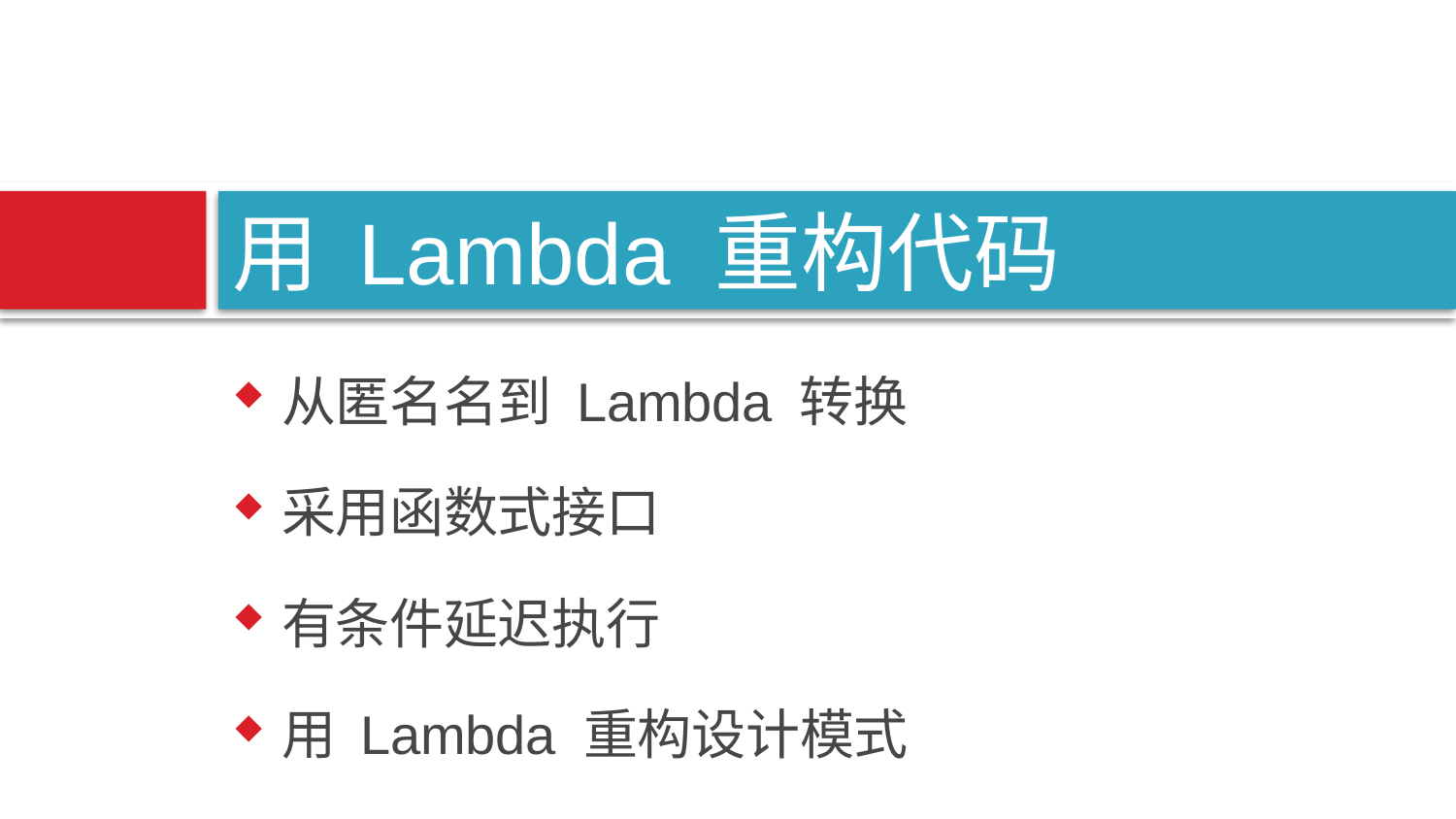

# 用 Lambda 重构代码
从匿名名到 Lambda 转换
采用函数式接口
有条件延迟执行
用 Lambda 重构设计模式